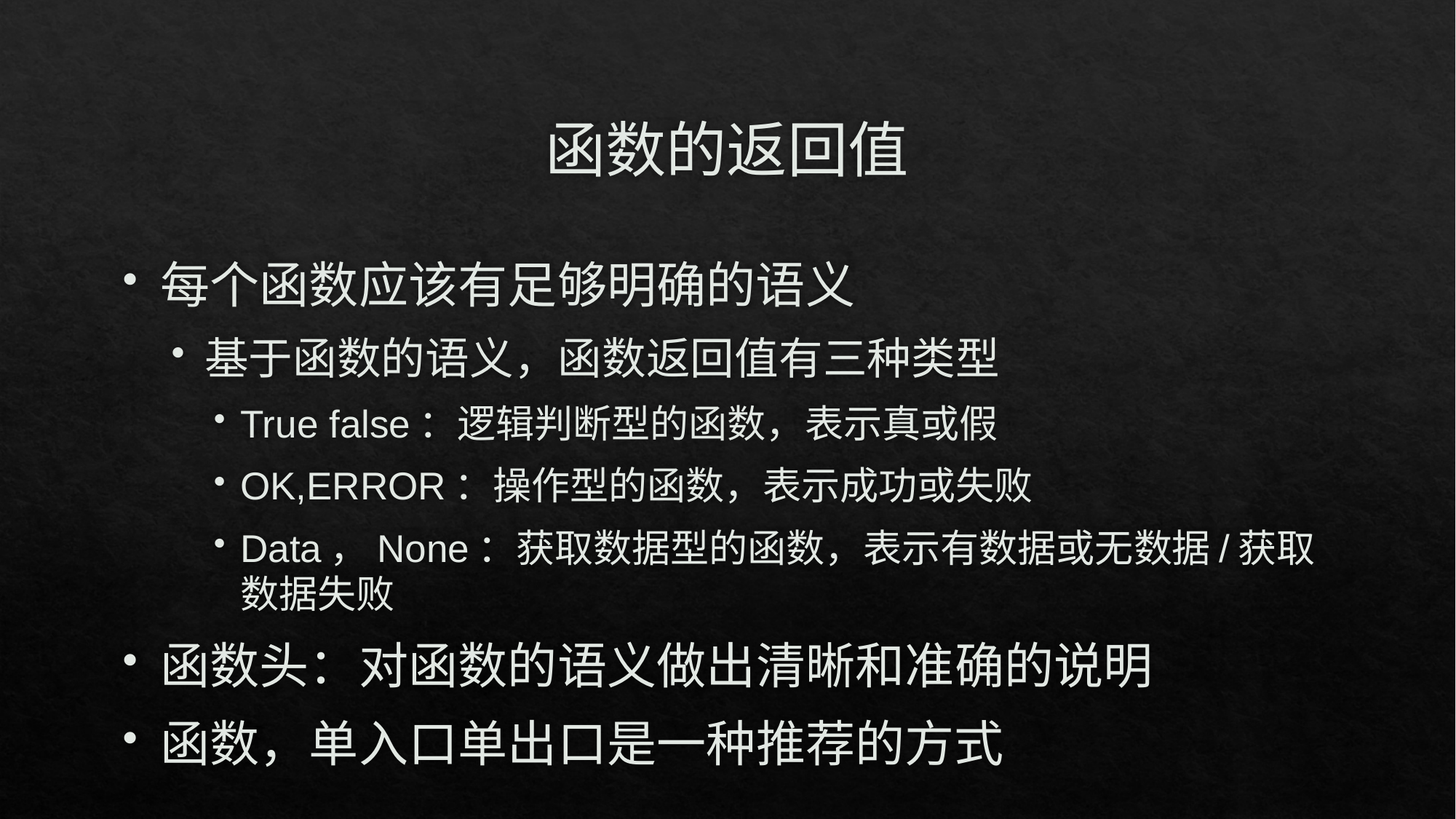

# 函数的返回值
每个函数应该有足够明确的语义
基于函数的语义，函数返回值有三种类型
True false：逻辑判断型的函数，表示真或假
OK,ERROR：操作型的函数，表示成功或失败
Data，None：获取数据型的函数，表示有数据或无数据/获取数据失败
函数头：对函数的语义做出清晰和准确的说明
函数，单入口单出口是一种推荐的方式